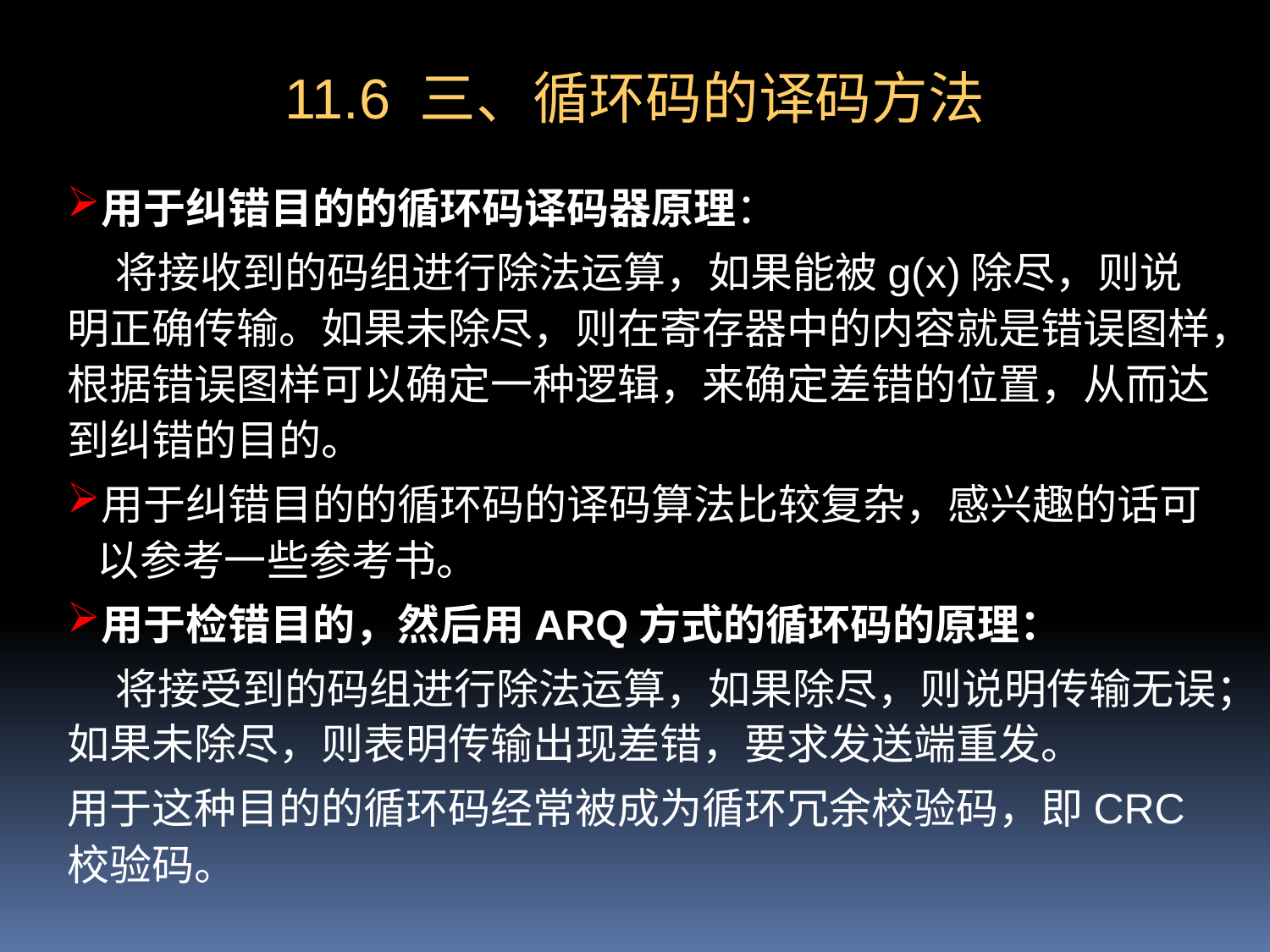

# 11.6 三、循环码的译码方法
用于纠错目的的循环码译码器原理：
    将接收到的码组进行除法运算，如果能被g(x)除尽，则说明正确传输。如果未除尽，则在寄存器中的内容就是错误图样，根据错误图样可以确定一种逻辑，来确定差错的位置，从而达到纠错的目的。
用于纠错目的的循环码的译码算法比较复杂，感兴趣的话可以参考一些参考书。
用于检错目的，然后用ARQ方式的循环码的原理：
    将接受到的码组进行除法运算，如果除尽，则说明传输无误；如果未除尽，则表明传输出现差错，要求发送端重发。
用于这种目的的循环码经常被成为循环冗余校验码，即CRC校验码。